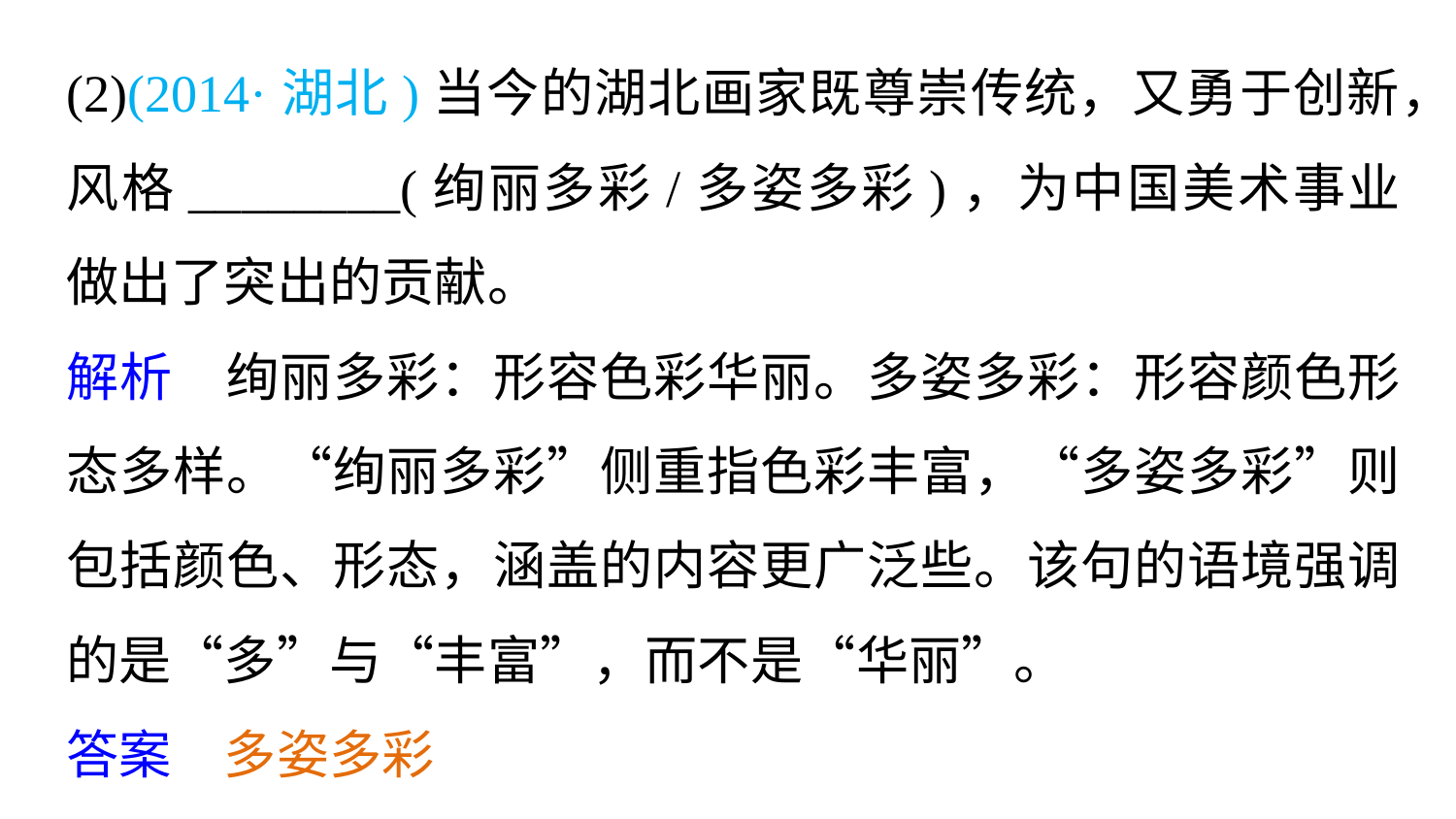

(2)(2014·湖北)当今的湖北画家既尊崇传统，又勇于创新，风格________(绚丽多彩/多姿多彩)，为中国美术事业做出了突出的贡献。
解析　绚丽多彩：形容色彩华丽。多姿多彩：形容颜色形态多样。“绚丽多彩”侧重指色彩丰富，“多姿多彩”则包括颜色、形态，涵盖的内容更广泛些。该句的语境强调的是“多”与“丰富”，而不是“华丽”。
答案　多姿多彩